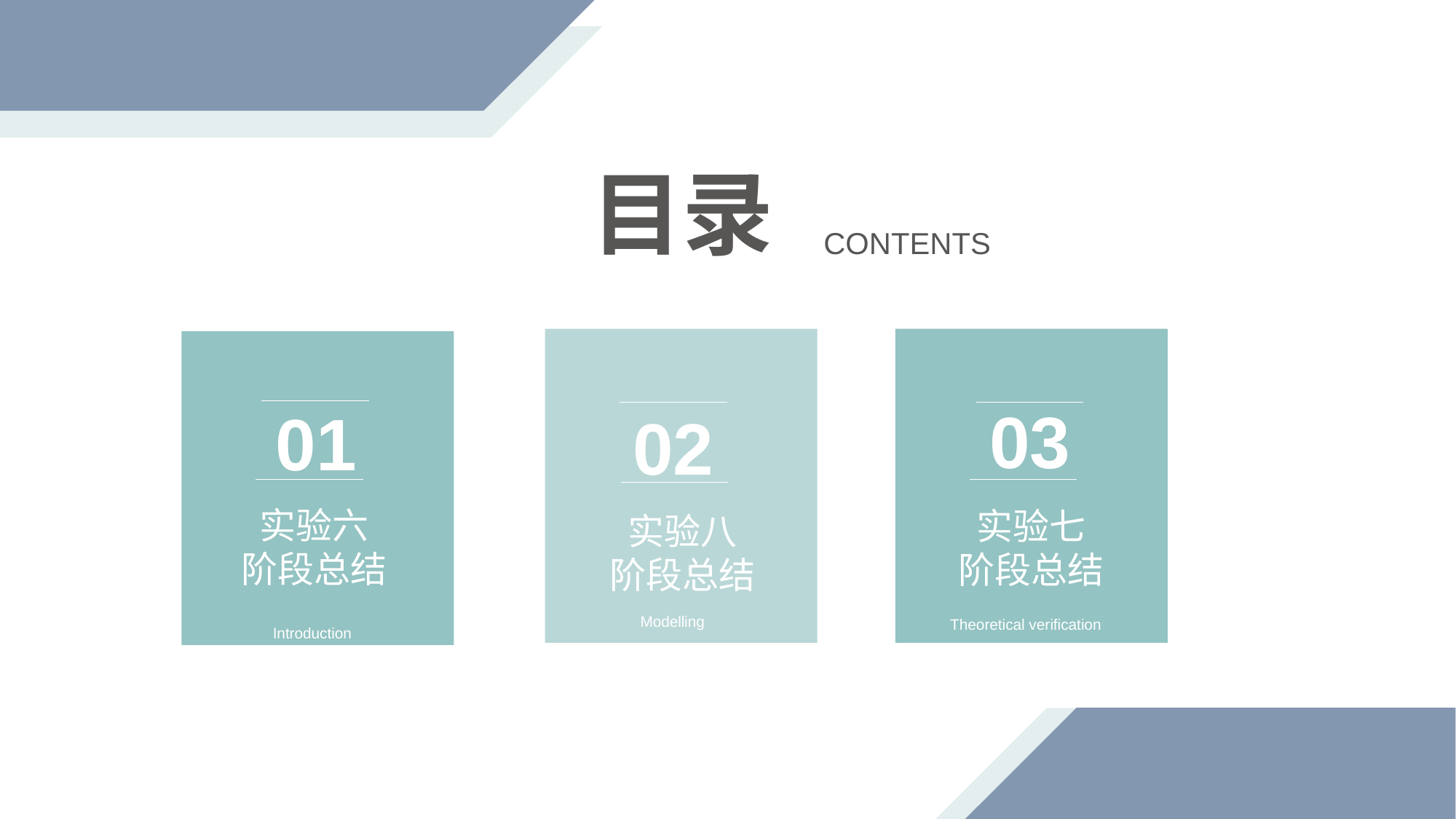

目录
 CONTENTS

02
实验八
阶段总结
Modelling

03
实验七
阶段总结
Theoretical verification

01
实验六
阶段总结
Introduction